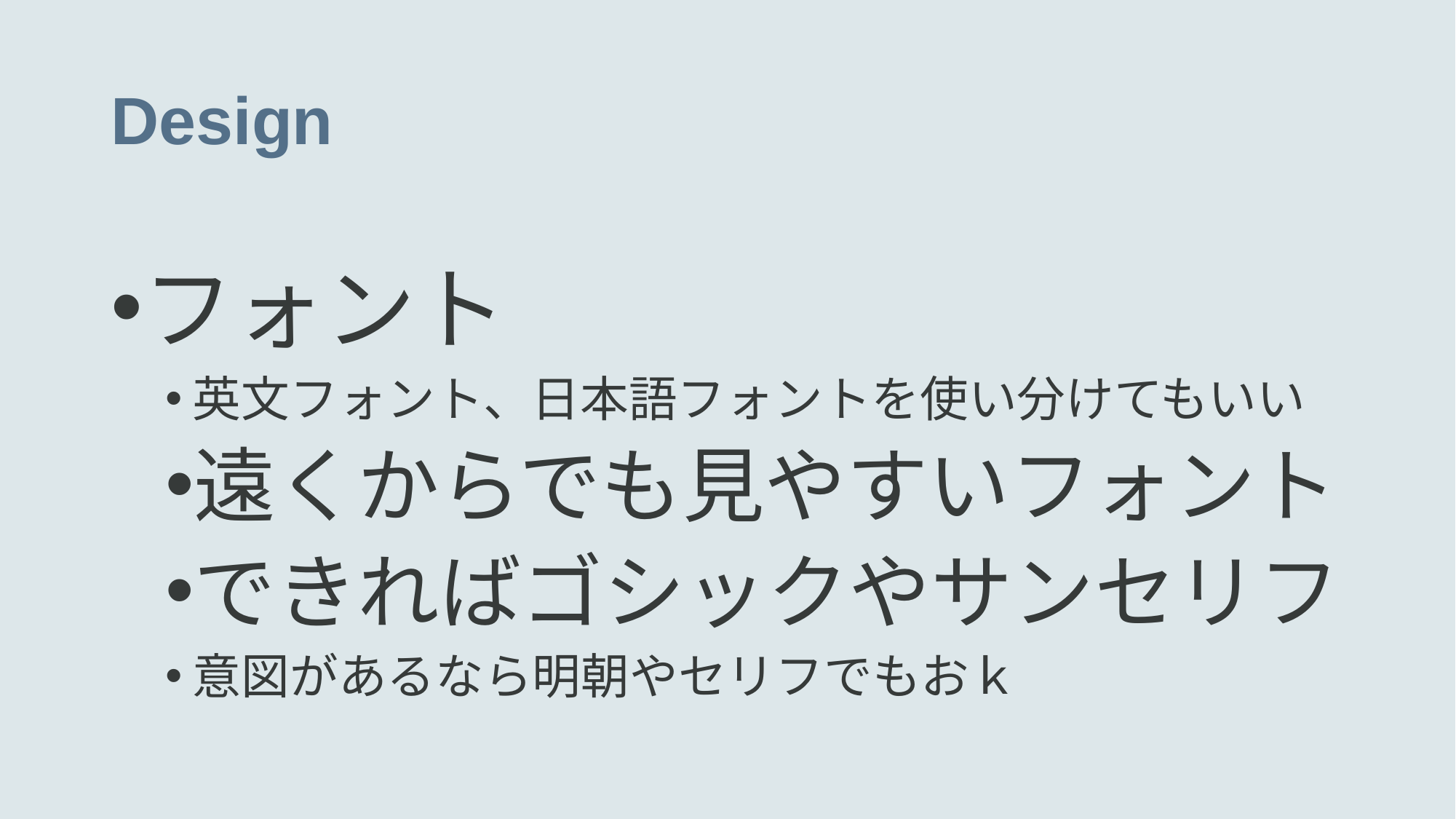

# Design
フォント
英文フォント、日本語フォントを使い分けてもいい
遠くからでも見やすいフォント
できればゴシックやサンセリフ
意図があるなら明朝やセリフでもおｋ